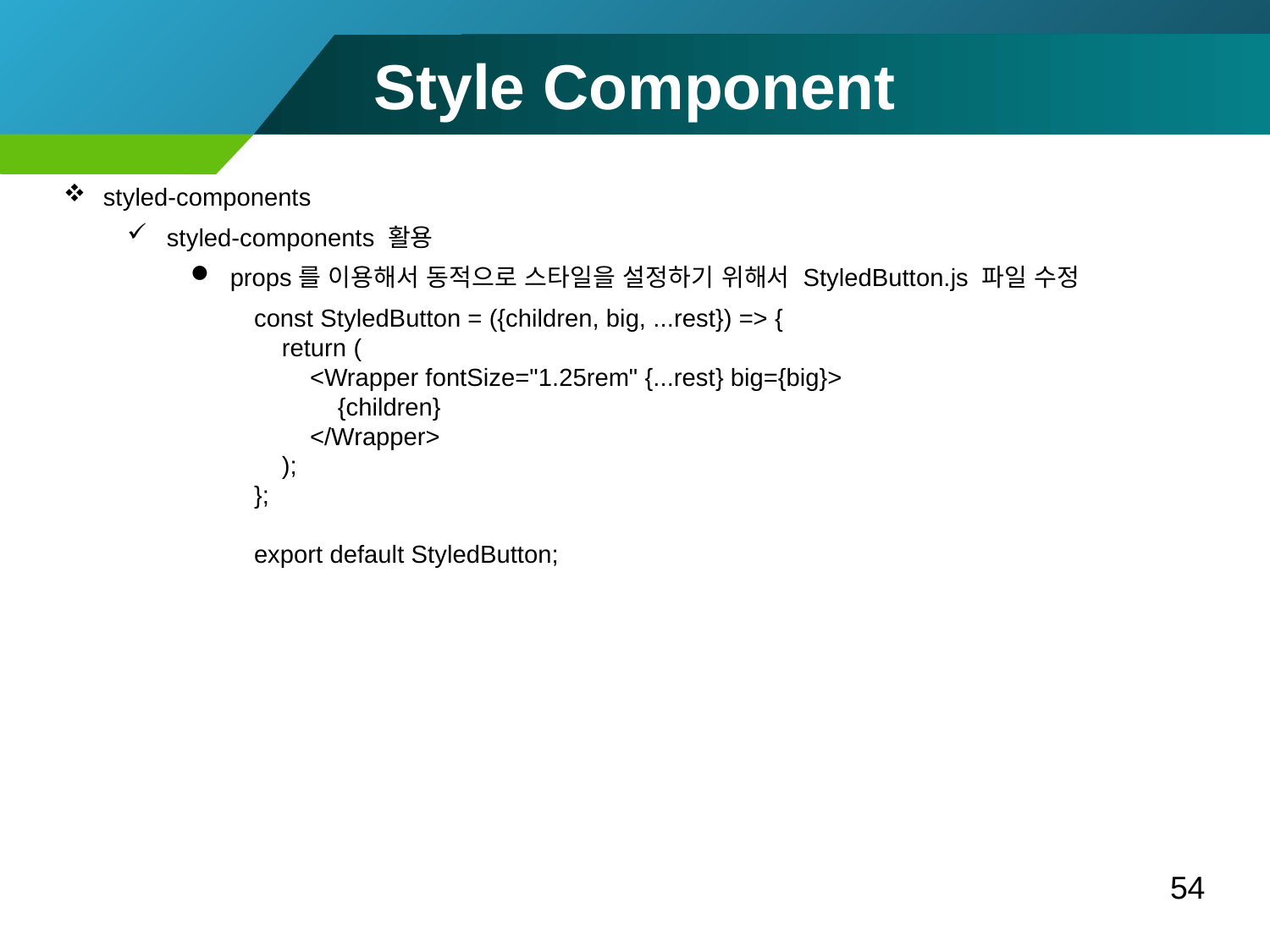

Style Component
styled-components
styled-components 활용
props를 이용해서 동적으로 스타일을 설정하기 위해서 StyledButton.js 파일 수정
const StyledButton = ({children, big, ...rest}) => {
    return (
        <Wrapper fontSize="1.25rem" {...rest} big={big}>
            {children}
        </Wrapper>
    );
};

export default StyledButton;
54